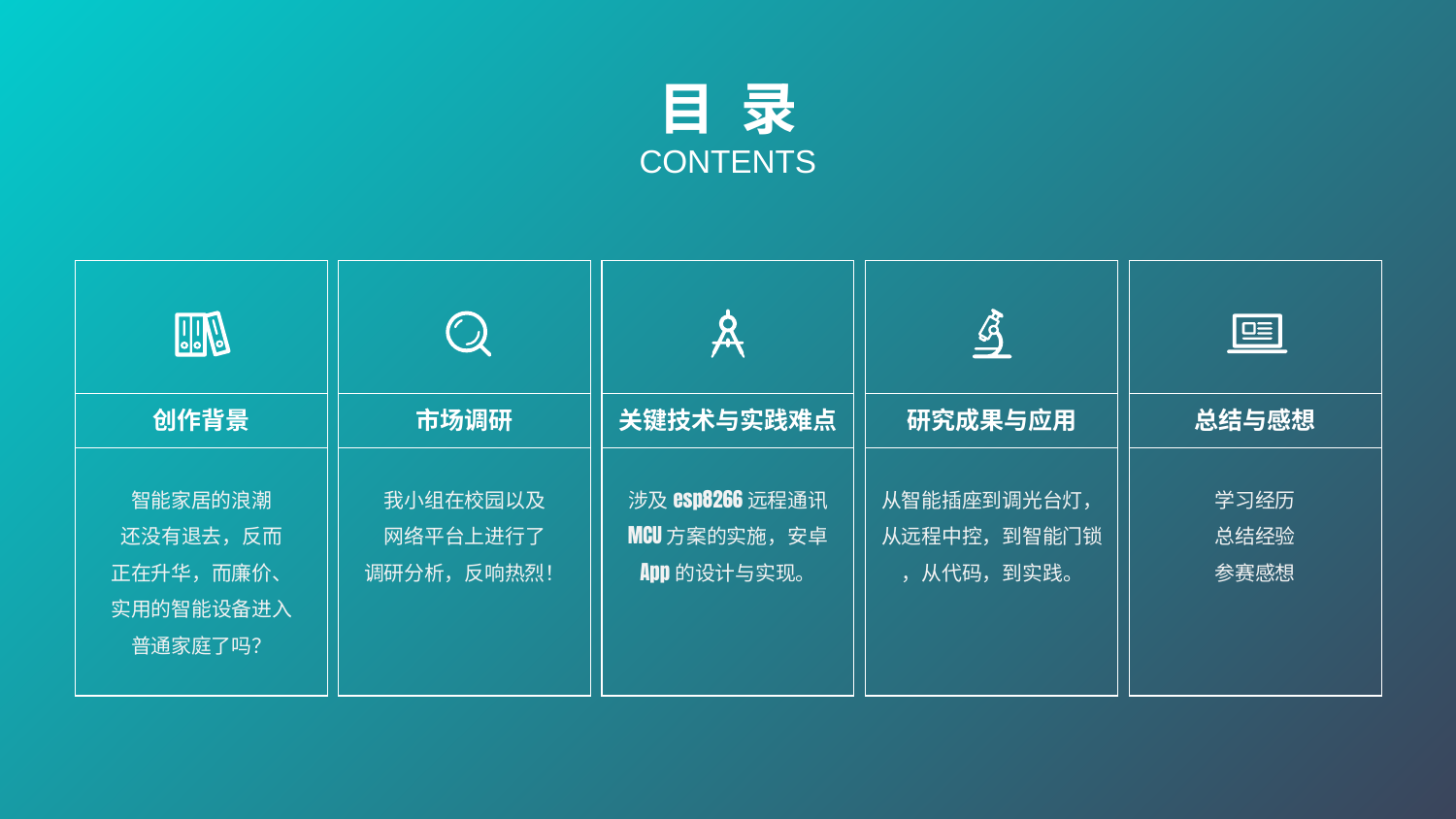

目  录
CONTENTS

创作背景
市场调研
关键技术与实践难点
研究成果与应用
总结与感想
智能家居的浪潮
还没有退去，反而
正在升华，而廉价、
实用的智能设备进入
普通家庭了吗？
我小组在校园以及
网络平台上进行了
调研分析，反响热烈！
涉及esp8266远程通讯
MCU方案的实施，安卓
App的设计与实现。
从智能插座到调光台灯，
从远程中控，到智能门锁
，从代码，到实践。
学习经历
总结经验
参赛感想